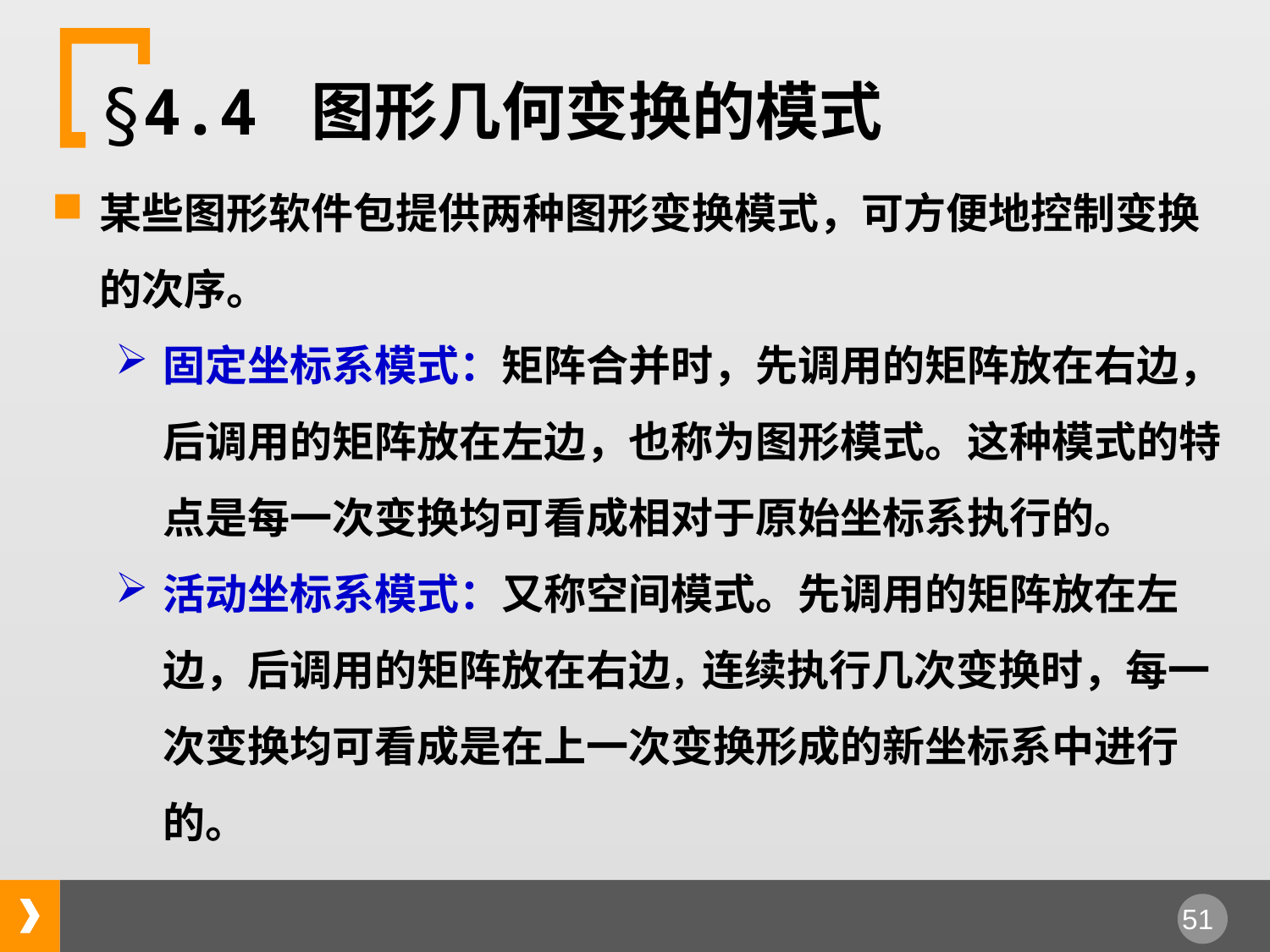

§4.4 图形几何变换的模式
某些图形软件包提供两种图形变换模式，可方便地控制变换的次序。
固定坐标系模式：矩阵合并时，先调用的矩阵放在右边，后调用的矩阵放在左边，也称为图形模式。这种模式的特点是每一次变换均可看成相对于原始坐标系执行的。
活动坐标系模式：又称空间模式。先调用的矩阵放在左边，后调用的矩阵放在右边，连续执行几次变换时，每一次变换均可看成是在上一次变换形成的新坐标系中进行的。